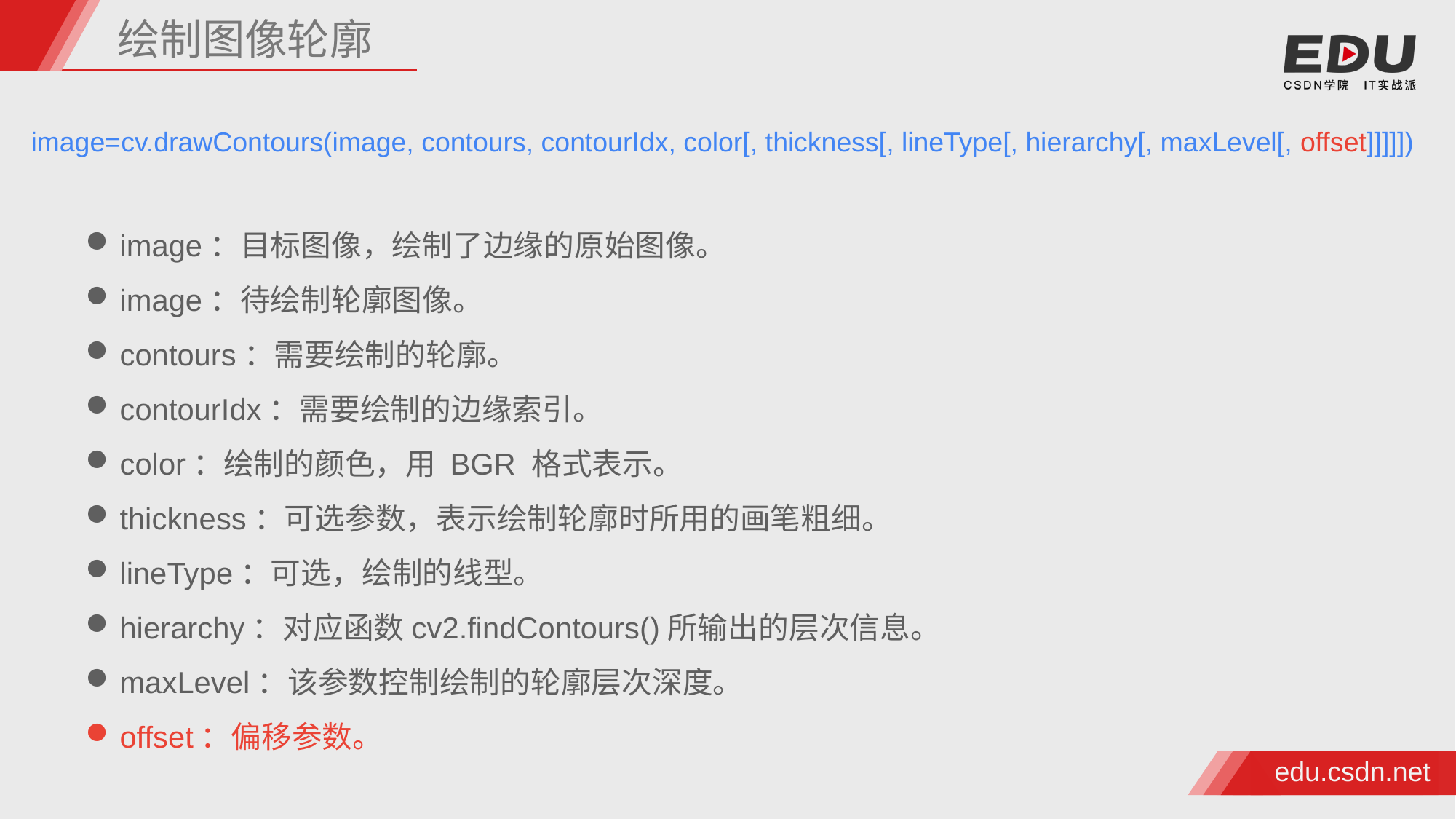

绘制图像轮廓

image=cv.drawContours(image, contours, contourIdx, color[, thickness[, lineType[, hierarchy[, maxLevel[, offset]]]]])
image：目标图像，绘制了边缘的原始图像。
image：待绘制轮廓图像。
contours：需要绘制的轮廓。
contourIdx：需要绘制的边缘索引。
color：绘制的颜色，用 BGR 格式表示。
thickness：可选参数，表示绘制轮廓时所用的画笔粗细。
lineType：可选，绘制的线型。
hierarchy：对应函数cv2.findContours()所输出的层次信息。
maxLevel：该参数控制绘制的轮廓层次深度。
offset：偏移参数。